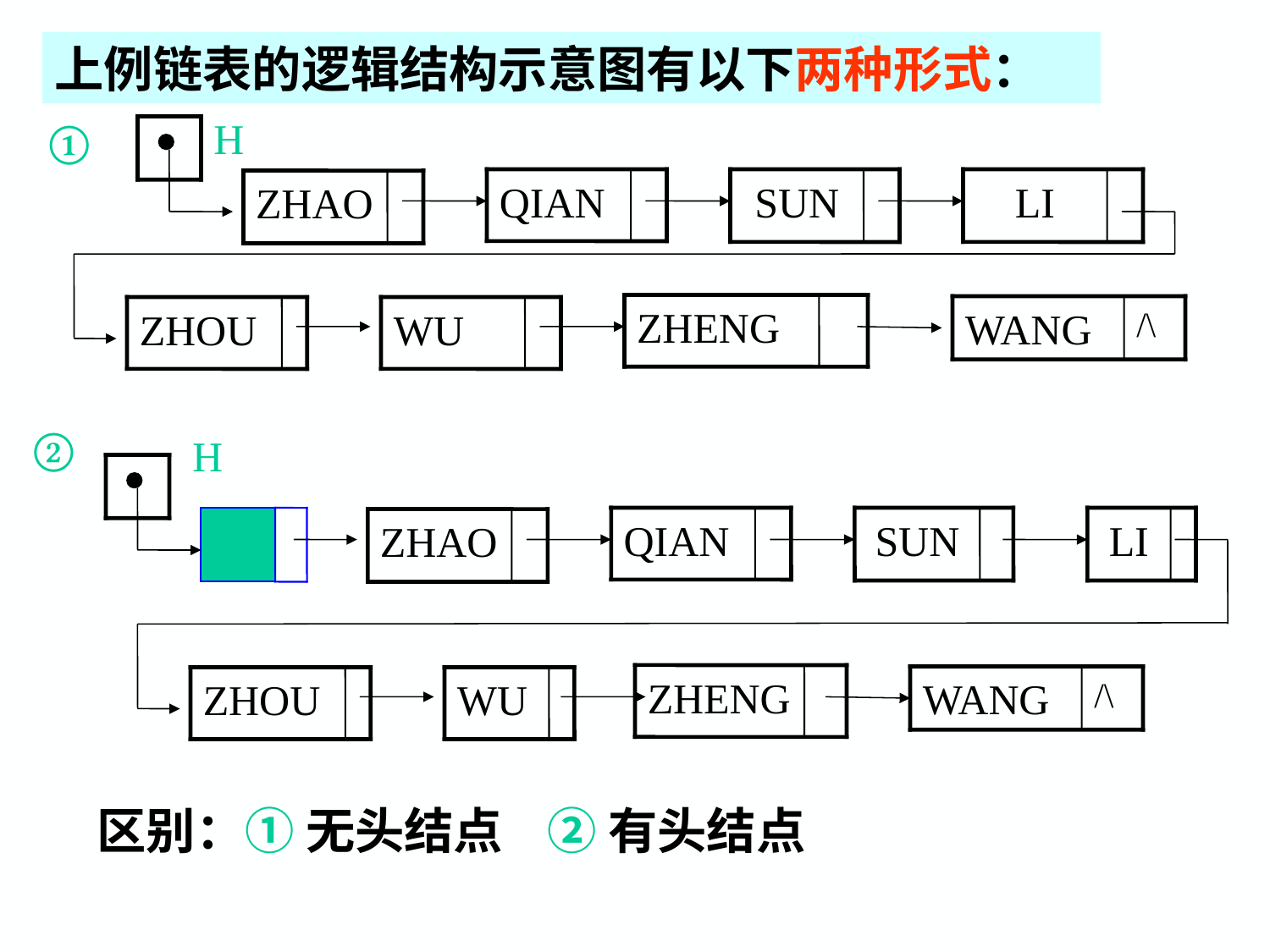

上例链表的逻辑结构示意图有以下两种形式：
①
H

QIAN

SUN

LI

ZHAO

ZHENG

WANG

/\

ZHOU

WU

②
H

QIAN

SUN

LI

ZHAO

ZHENG

WANG

/\

ZHOU

WU

区别：① 无头结点    ② 有头结点